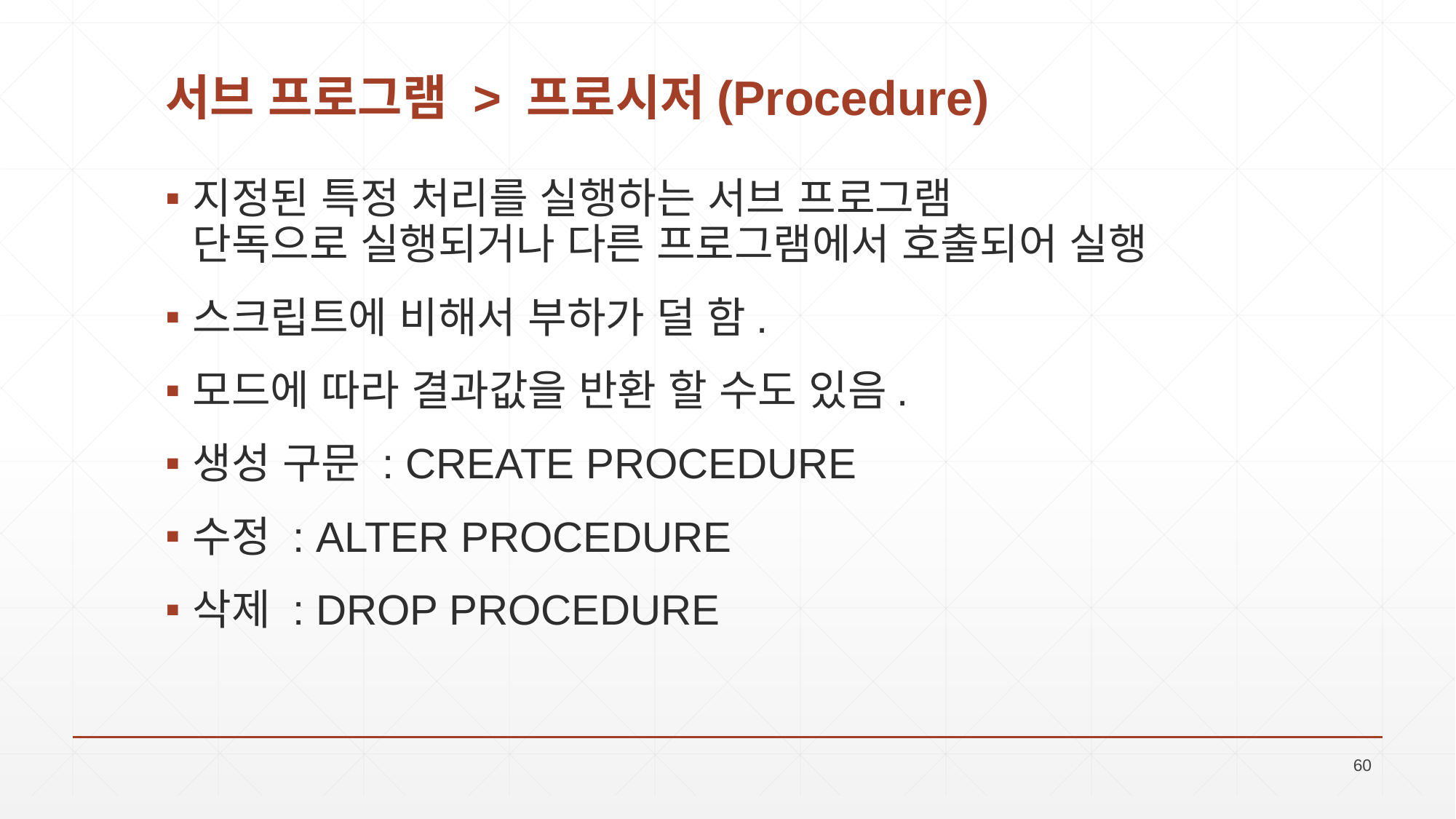

# 서브 프로그램 > 프로시저(Procedure)
지정된 특정 처리를 실행하는 서브 프로그램
단독으로 실행되거나 다른 프로그램에서 호출되어 실행
스크립트에 비해서 부하가 덜 함.
모드에 따라 결과값을 반환 할 수도 있음.
생성 구문 : CREATE PROCEDURE
수정 : ALTER PROCEDURE
삭제 : DROP PROCEDURE
60